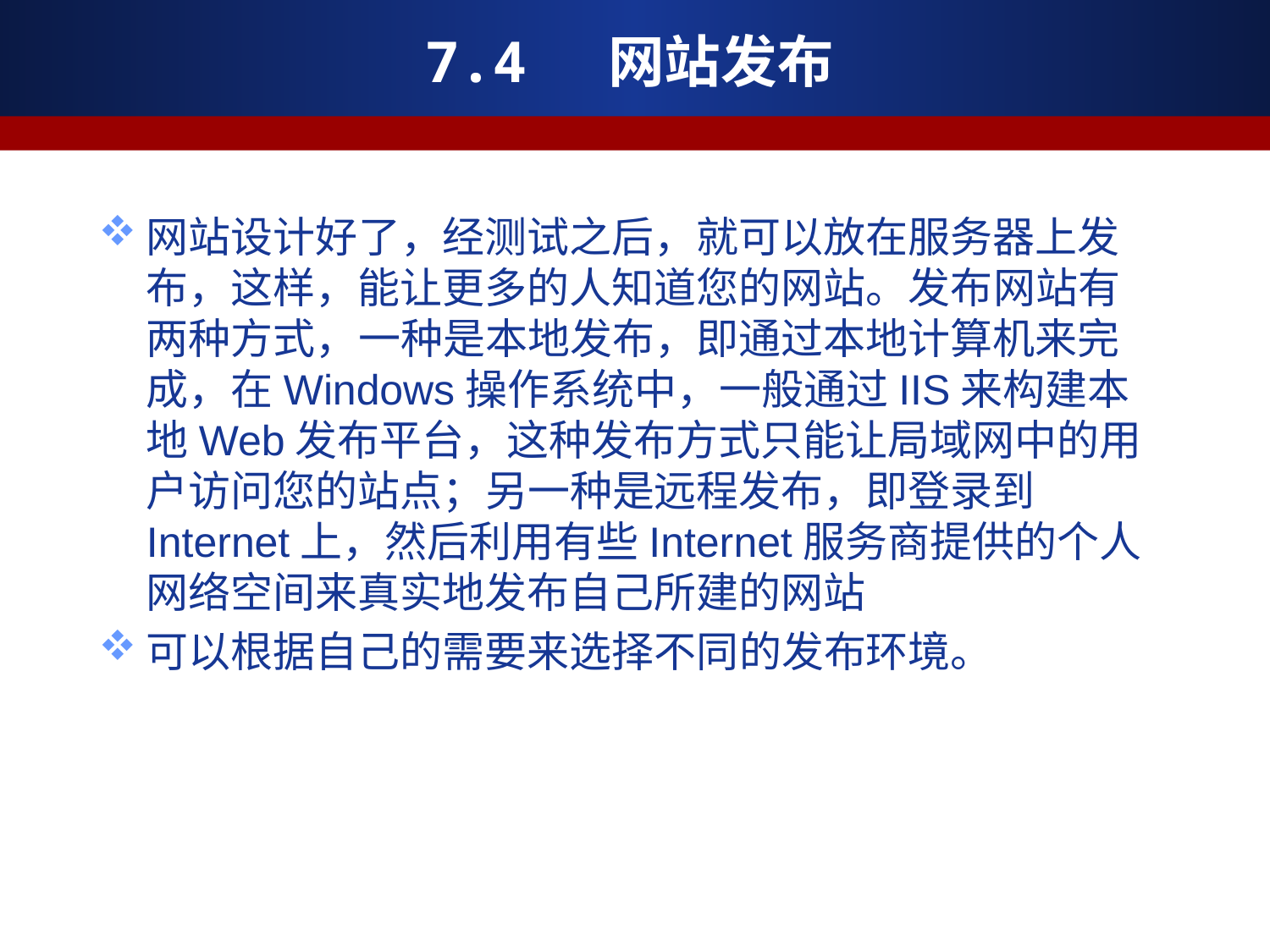

# 7.4  网站发布
网站设计好了，经测试之后，就可以放在服务器上发布，这样，能让更多的人知道您的网站。发布网站有两种方式，一种是本地发布，即通过本地计算机来完成，在Windows操作系统中，一般通过IIS来构建本地Web发布平台，这种发布方式只能让局域网中的用户访问您的站点；另一种是远程发布，即登录到Internet上，然后利用有些Internet服务商提供的个人网络空间来真实地发布自己所建的网站
可以根据自己的需要来选择不同的发布环境。